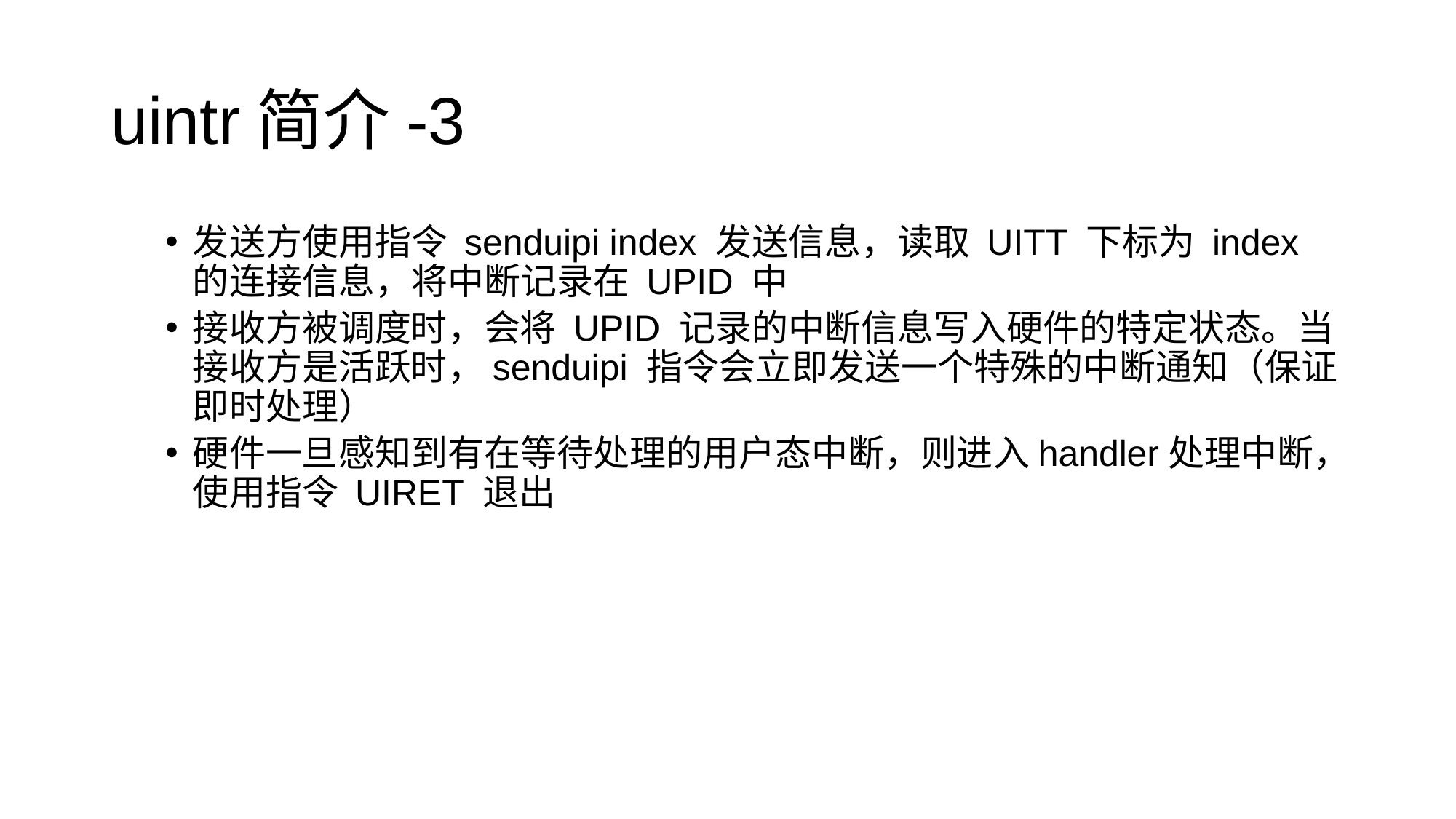

# uintr简介-3
发送方使用指令 senduipi index 发送信息，读取 UITT 下标为 index 的连接信息，将中断记录在 UPID 中
接收方被调度时，会将 UPID 记录的中断信息写入硬件的特定状态。当接收方是活跃时，senduipi 指令会立即发送一个特殊的中断通知（保证即时处理）
硬件一旦感知到有在等待处理的用户态中断，则进入handler处理中断，使用指令 UIRET 退出